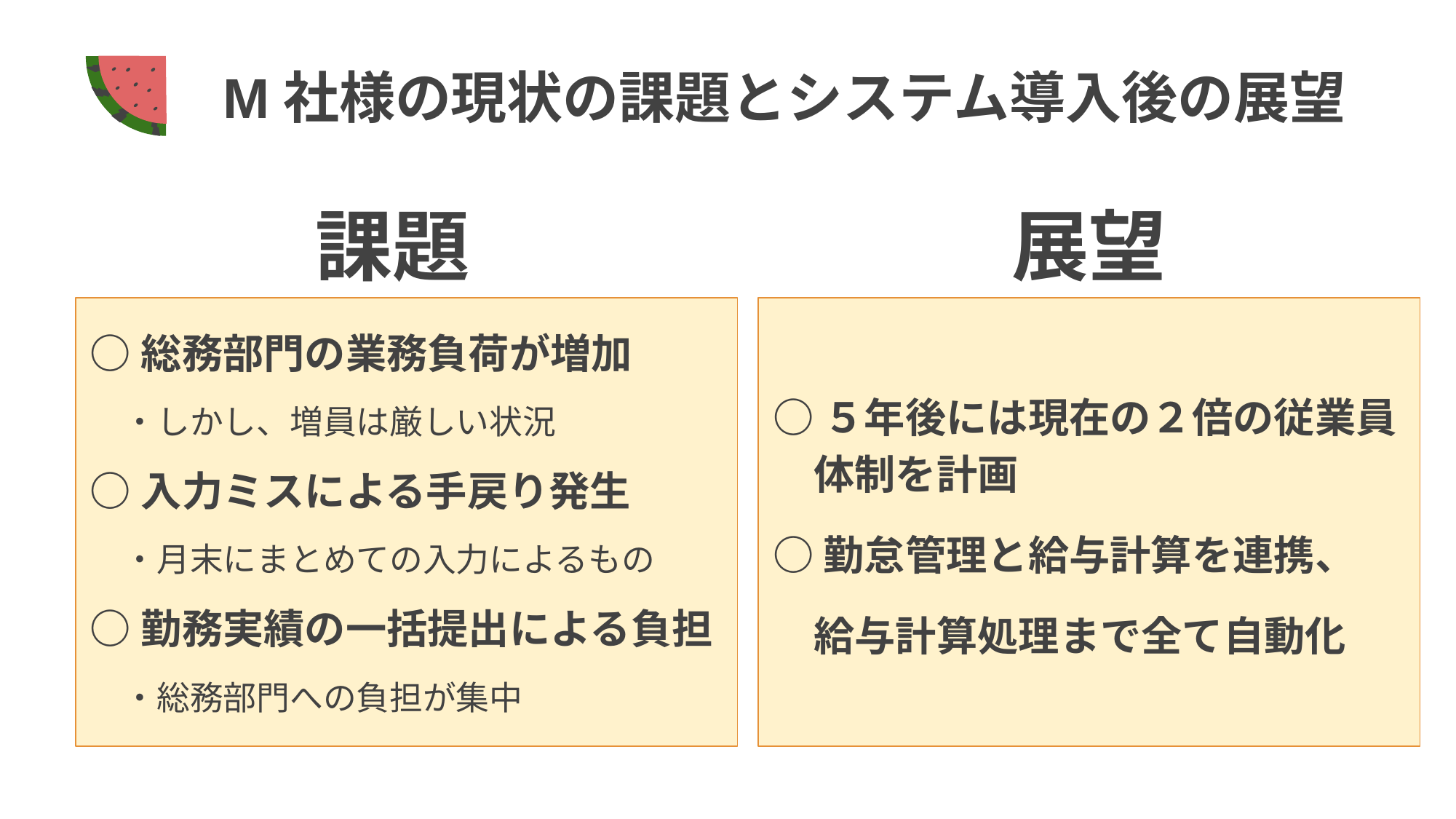

# M社様の現状の課題とシステム導入後の展望
課題
展望
○５年後には現在の２倍の従業員　体制を計画
○勤怠管理と給与計算を連携、
　給与計算処理まで全て自動化
○総務部門の業務負荷が増加
　・しかし、増員は厳しい状況
○入力ミスによる手戻り発生
　・月末にまとめての入力によるもの
○勤務実績の一括提出による負担
　・総務部門への負担が集中